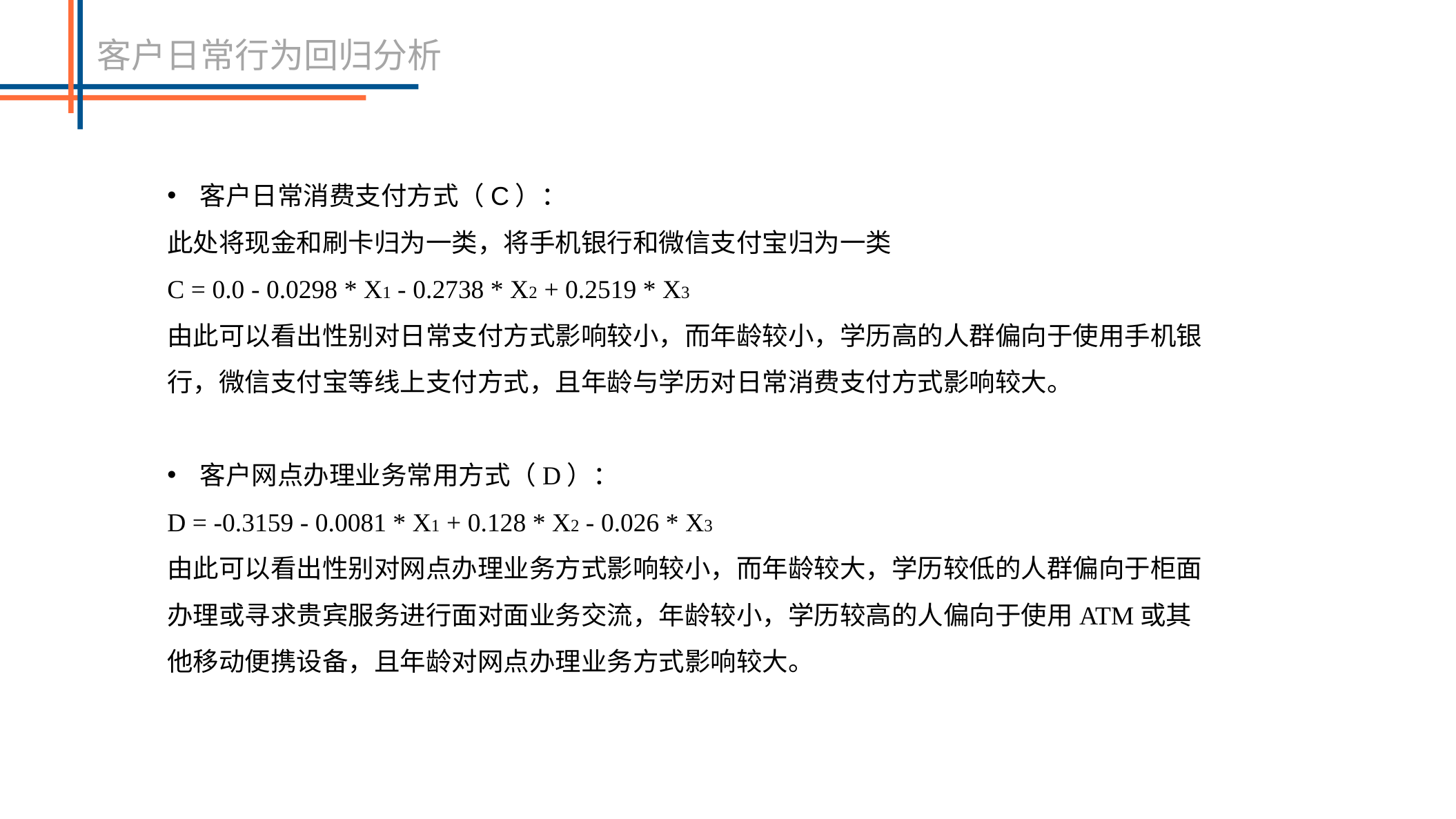

客户日常行为回归分析

客户日常消费支付方式（C）：
此处将现金和刷卡归为一类，将手机银行和微信支付宝归为一类
C = 0.0 - 0.0298 * X1 - 0.2738 * X2 + 0.2519 * X3
由此可以看出性别对日常支付方式影响较小，而年龄较小，学历高的人群偏向于使用手机银行，微信支付宝等线上支付方式，且年龄与学历对日常消费支付方式影响较大。

客户网点办理业务常用方式（D）：
D = -0.3159 - 0.0081 * X1 + 0.128 * X2 - 0.026 * X3
由此可以看出性别对网点办理业务方式影响较小，而年龄较大，学历较低的人群偏向于柜面办理或寻求贵宾服务进行面对面业务交流，年龄较小，学历较高的人偏向于使用ATM或其他移动便携设备，且年龄对网点办理业务方式影响较大。